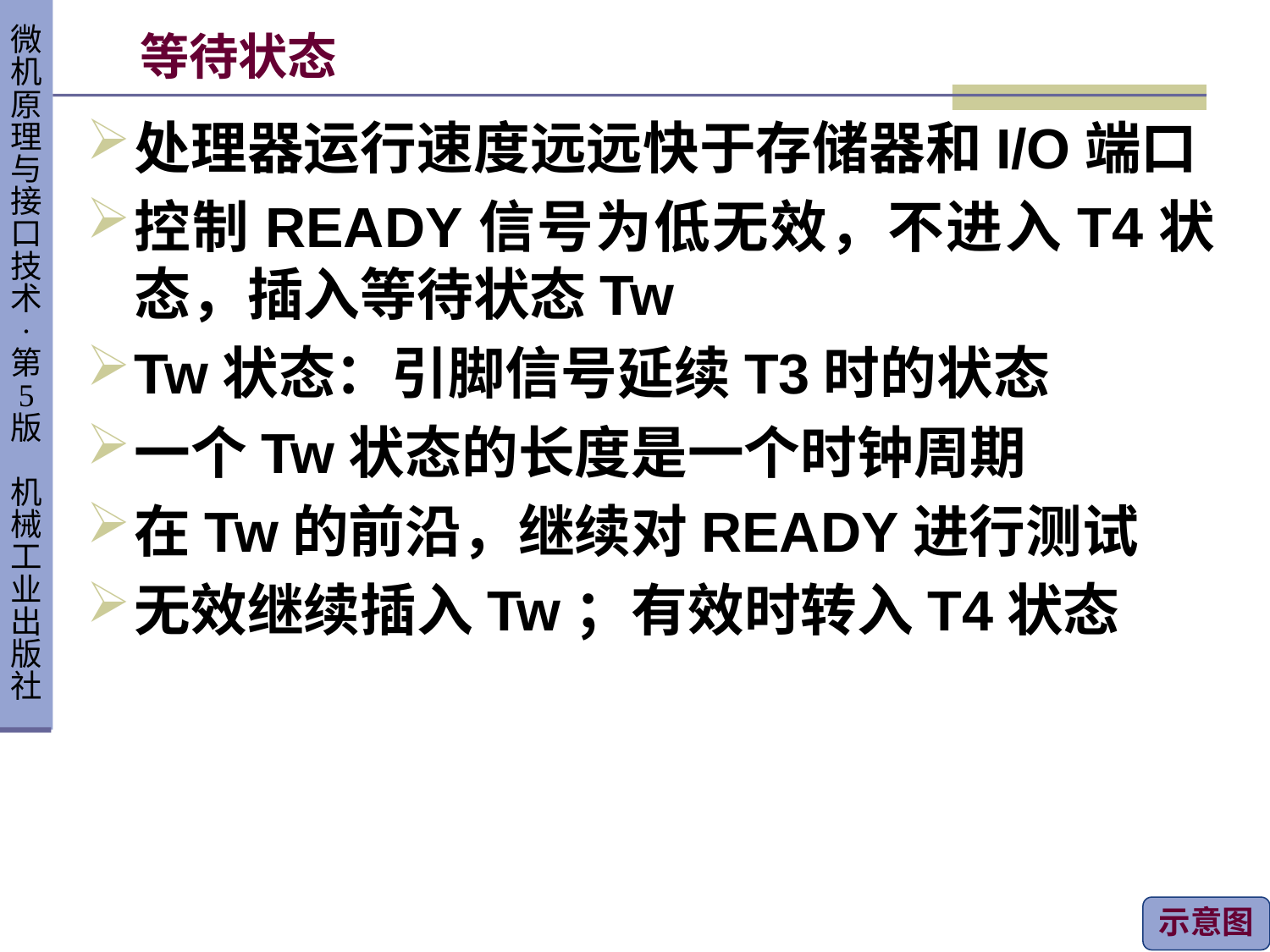

# 等待状态
处理器运行速度远远快于存储器和I/O端口
控制READY信号为低无效，不进入T4状态，插入等待状态Tw
Tw状态：引脚信号延续T3时的状态
一个Tw状态的长度是一个时钟周期
在Tw的前沿，继续对READY进行测试
无效继续插入Tw；有效时转入T4状态
示意图